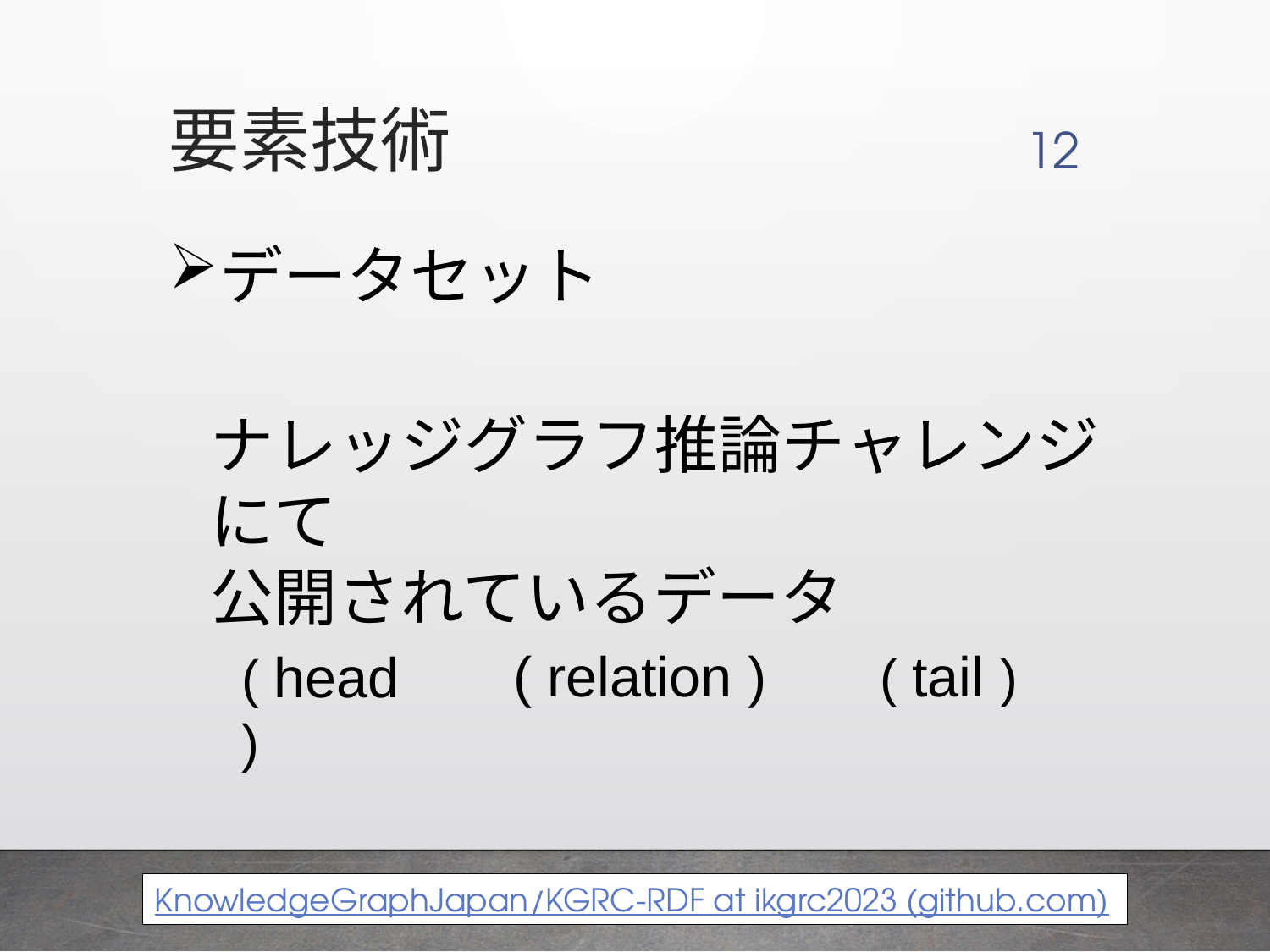

要素技術
12
データセット
ナレッジグラフ推論チャレンジにて
公開されているデータ
( relation )
( tail )
( head )
KnowledgeGraphJapan/KGRC-RDF at ikgrc2023 (github.com)